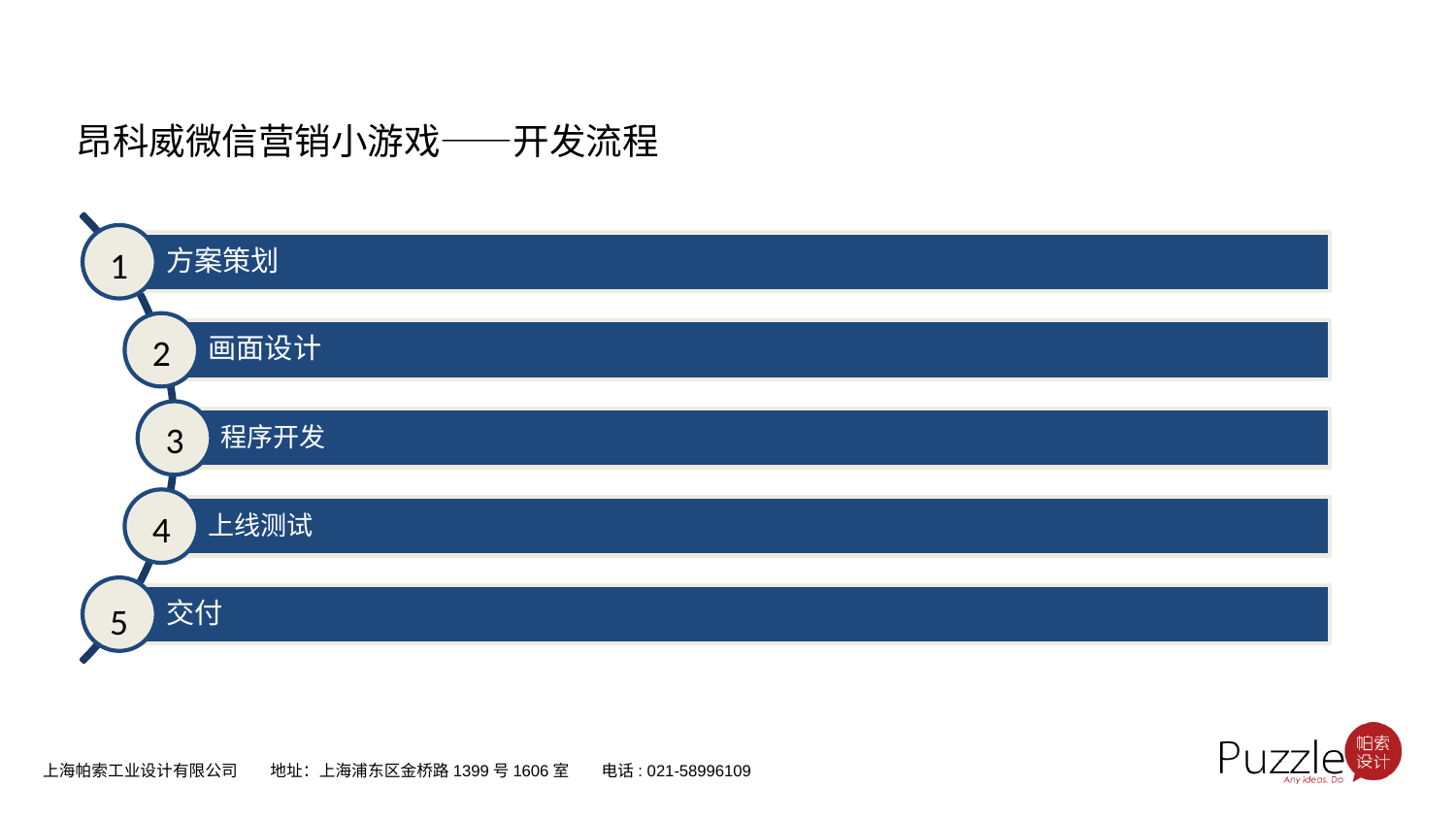

昂科威微信营销小游戏——开发流程
方案策划
画面设计
程序开发
上线测试
交付
1
2
3
4
5